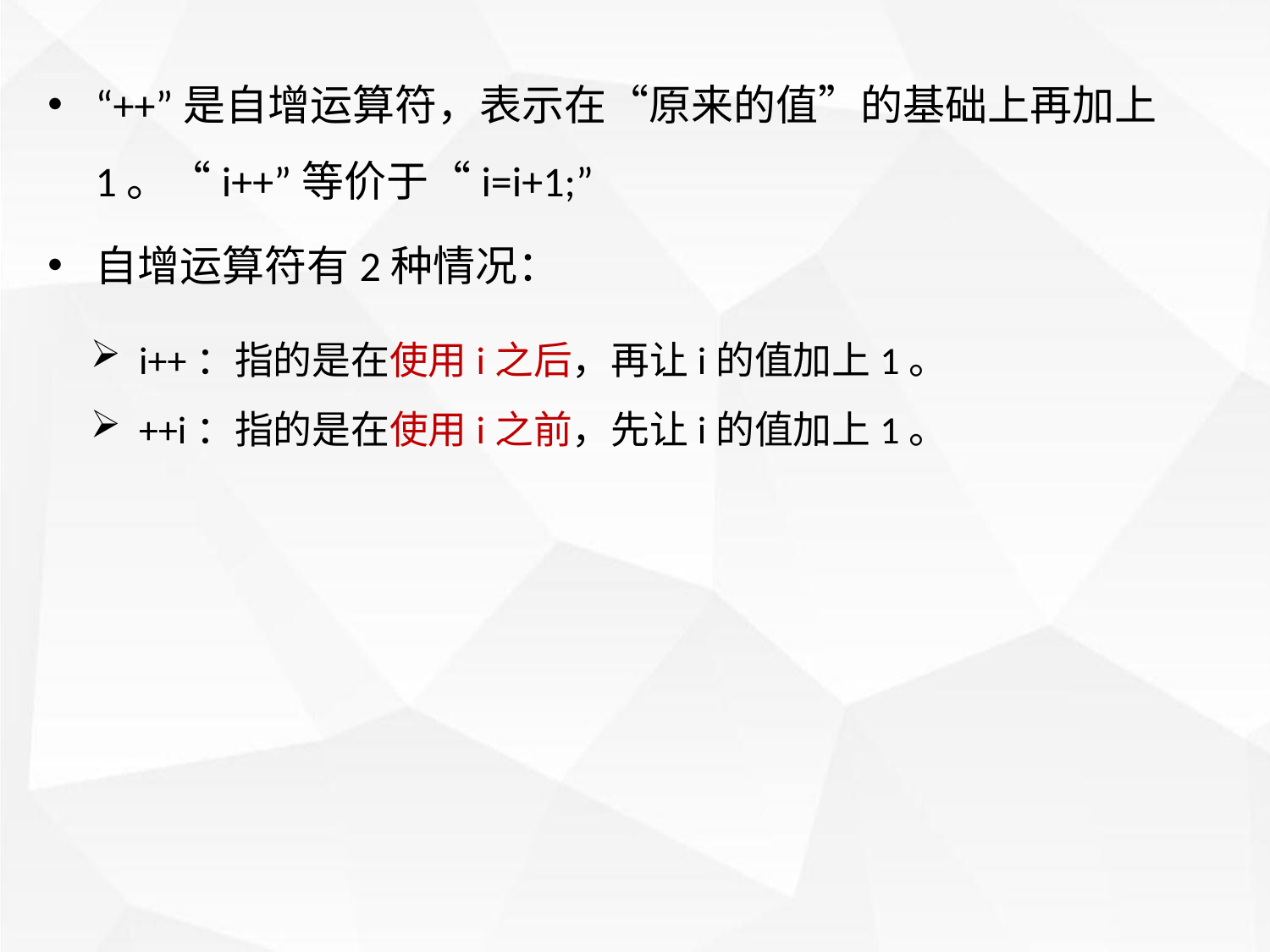

“++”是自增运算符，表示在“原来的值”的基础上再加上1。“i++”等价于“i=i+1;”
自增运算符有2种情况：
 i++：指的是在使用i之后，再让i的值加上1。
 ++i：指的是在使用i之前，先让i的值加上1。